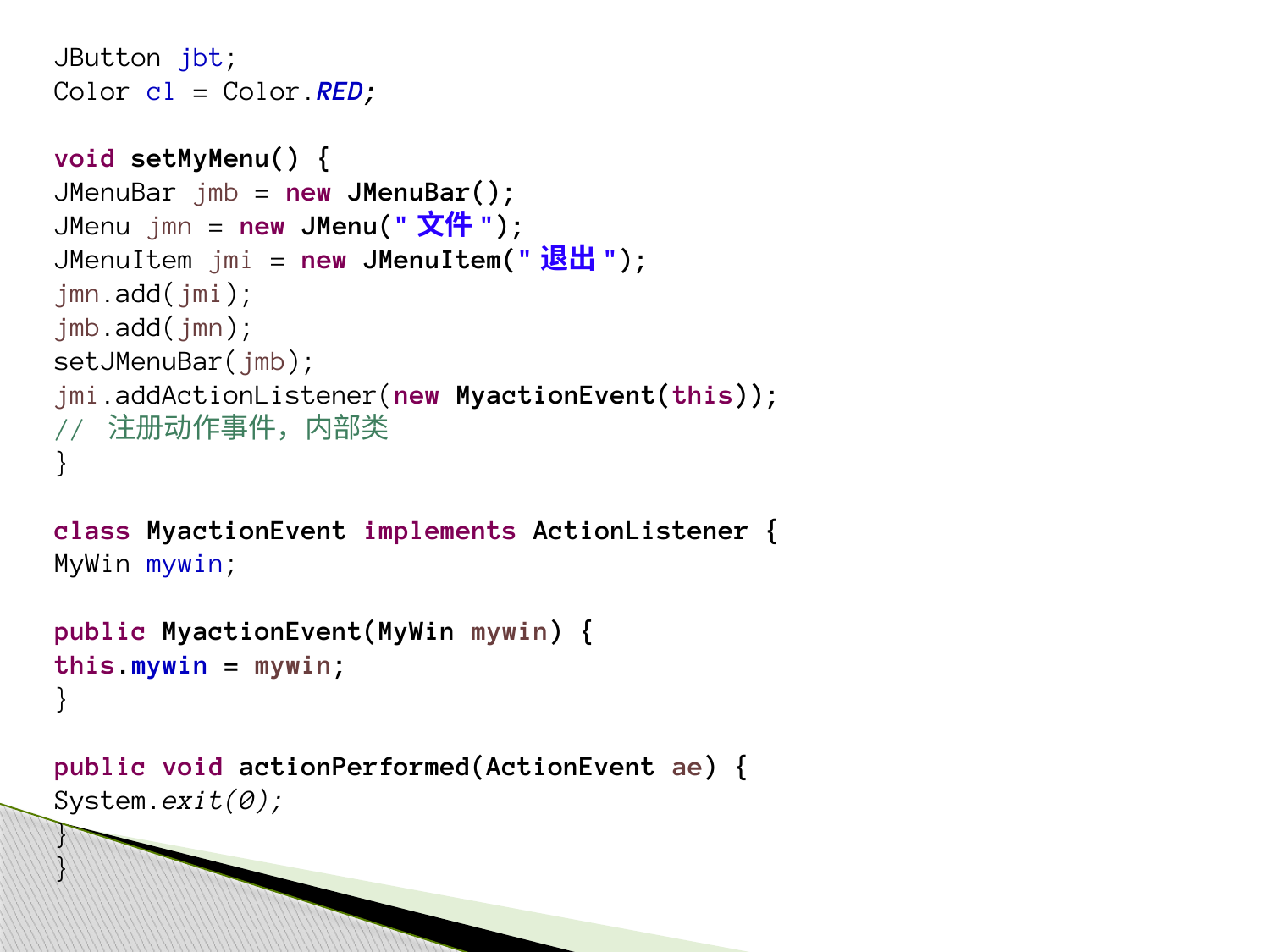

JButton jbt;
Color cl = Color.RED;

void setMyMenu() {
JMenuBar jmb = new JMenuBar();
JMenu jmn = new JMenu("文件");
JMenuItem jmi = new JMenuItem("退出");
jmn.add(jmi);
jmb.add(jmn);
setJMenuBar(jmb);
jmi.addActionListener(new MyactionEvent(this));
// 注册动作事件，内部类
}

class MyactionEvent implements ActionListener {
MyWin mywin;

public MyactionEvent(MyWin mywin) {
this.mywin = mywin;
}

public void actionPerformed(ActionEvent ae) {
System.exit(0);
}
}